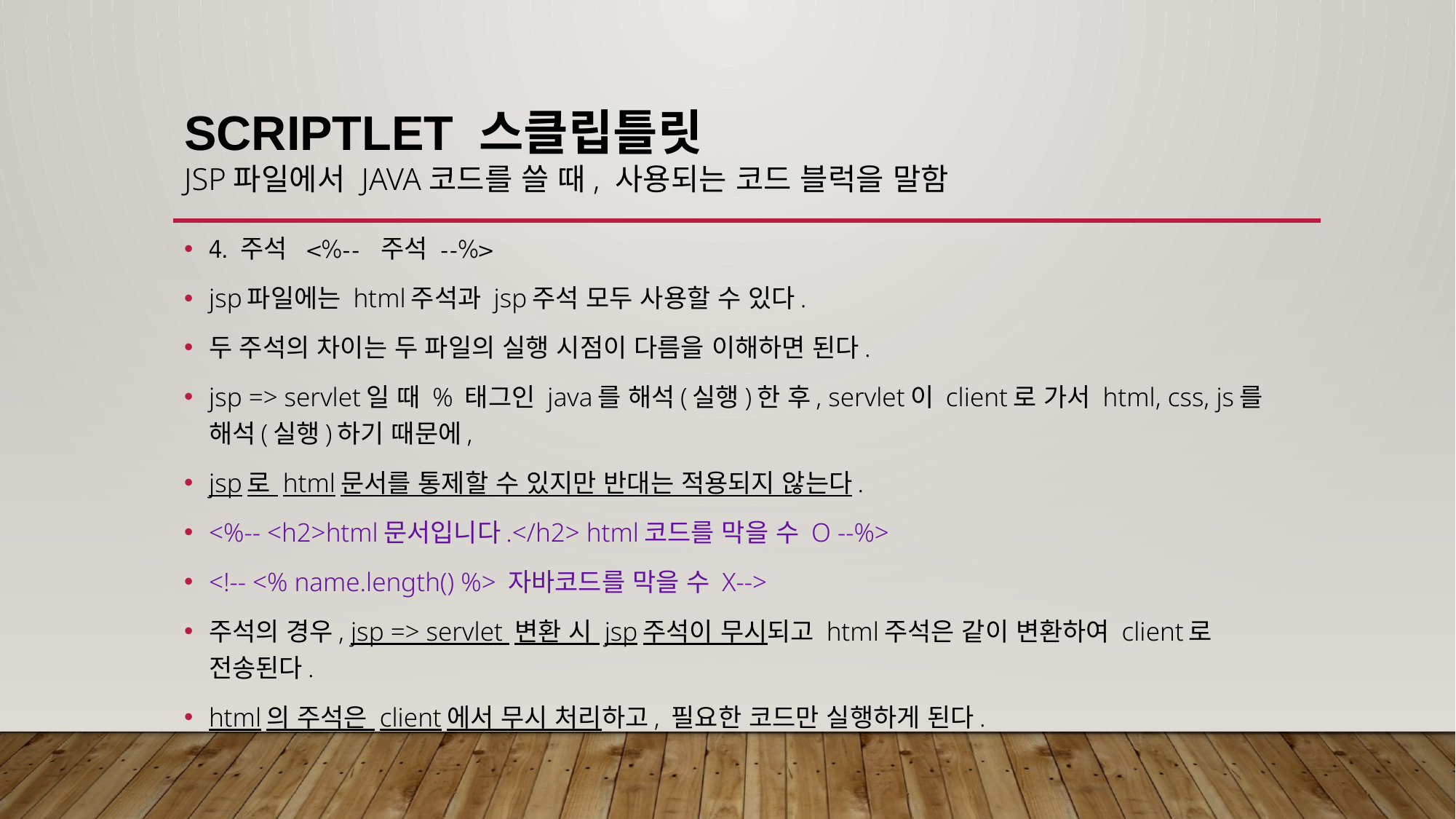

# scriptlet 스클립틀릿 JSP파일에서 Java코드를 쓸 때, 사용되는 코드 블럭을 말함
4. 주석  <%--  주석 --%>
jsp파일에는 html주석과 jsp주석 모두 사용할 수 있다.
두 주석의 차이는 두 파일의 실행 시점이 다름을 이해하면 된다.
jsp => servlet일 때 % 태그인 java를 해석(실행)한 후, servlet이 client로 가서 html, css, js를 해석(실행)하기 때문에,
jsp로 html문서를 통제할 수 있지만 반대는 적용되지 않는다.
<%-- <h2>html문서입니다.</h2> html코드를 막을 수 O --%>
<!-- <% name.length() %> 자바코드를 막을 수 X-->
주석의 경우, jsp => servlet 변환 시 jsp주석이 무시되고 html주석은 같이 변환하여 client로 전송된다.
html의 주석은 client에서 무시 처리하고, 필요한 코드만 실행하게 된다.